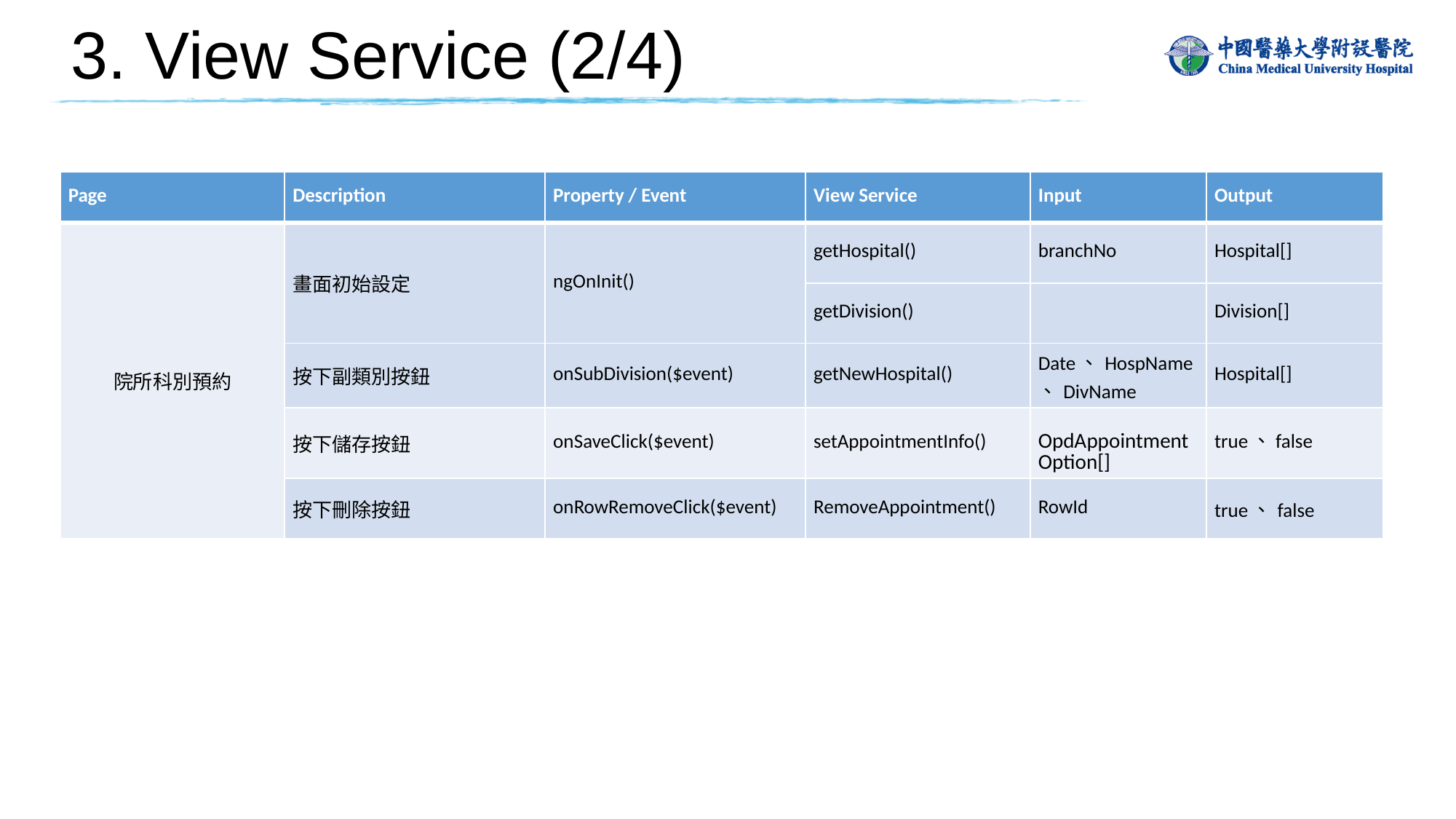

# 3. View Service (2/4)
| Page​ | Description​ | Property / Event​ | View Service ​ | Input​ | Output​ |
| --- | --- | --- | --- | --- | --- |
| 院所科別預約 | 畫面初始設定​ | ngOnInit()​ | getHospital() | branchNo | Hospital[] |
|  |  |  | getDivision() |  | Division[] |
|  | 按下副類別按鈕 | onSubDivision($event) | getNewHospital() | Date、HospName、DivName | Hospital[] |
|  | 按下儲存按鈕​ | onSaveClick($event)​ | setAppointmentInfo()​ | ​OpdAppointmentOption[] | ​true、false |
|  | 按下刪除按鈕 | ​onRowRemoveClick($event)​ | RemoveAppointment()​ | ​RowId | true、false |